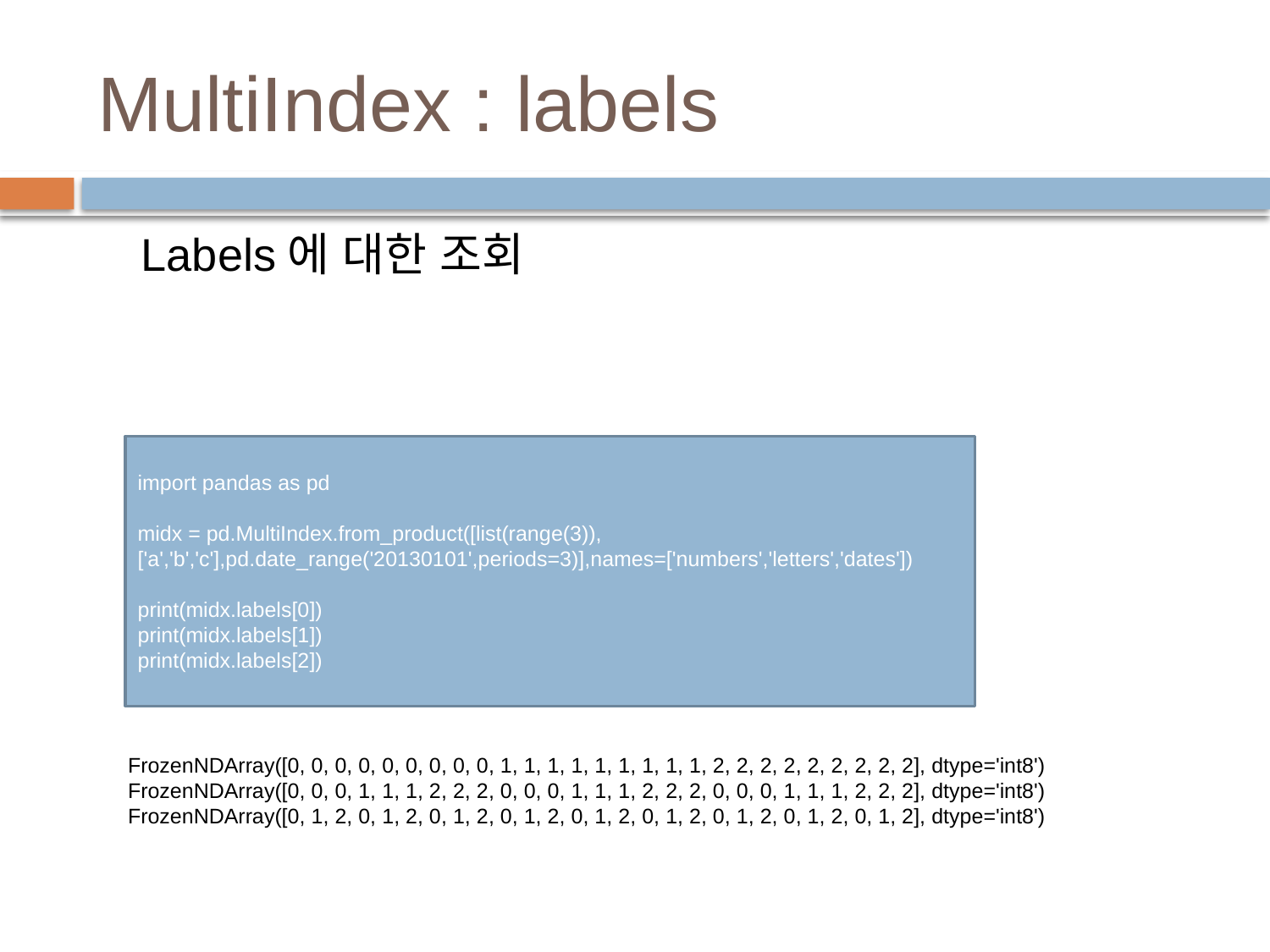

# MultiIndex : labels
Labels에 대한 조회
import pandas as pd

midx = pd.MultiIndex.from_product([list(range(3)),['a','b','c'],pd.date_range('20130101',periods=3)],names=['numbers','letters','dates'])

print(midx.labels[0])
print(midx.labels[1])
print(midx.labels[2])
FrozenNDArray([0, 0, 0, 0, 0, 0, 0, 0, 0, 1, 1, 1, 1, 1, 1, 1, 1, 1, 2, 2, 2, 2, 2, 2, 2, 2, 2], dtype='int8')
FrozenNDArray([0, 0, 0, 1, 1, 1, 2, 2, 2, 0, 0, 0, 1, 1, 1, 2, 2, 2, 0, 0, 0, 1, 1, 1, 2, 2, 2], dtype='int8')
FrozenNDArray([0, 1, 2, 0, 1, 2, 0, 1, 2, 0, 1, 2, 0, 1, 2, 0, 1, 2, 0, 1, 2, 0, 1, 2, 0, 1, 2], dtype='int8')